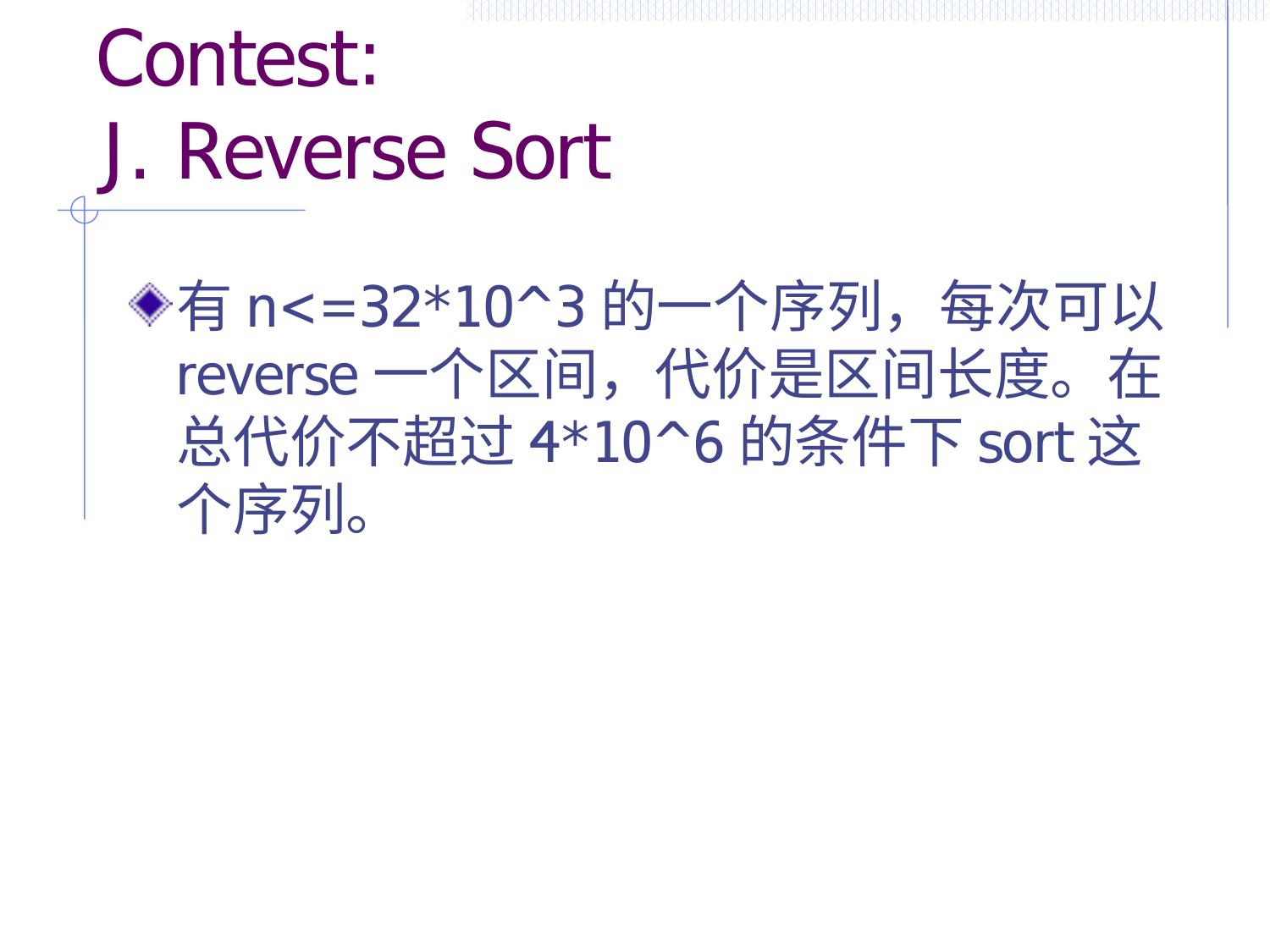

# Ufa SATU + Bucharest U Contest: J. Reverse Sort
有n<=32*10^3的一个序列，每次可以reverse一个区间，代价是区间长度。在总代价不超过4*10^6的条件下sort这个序列。